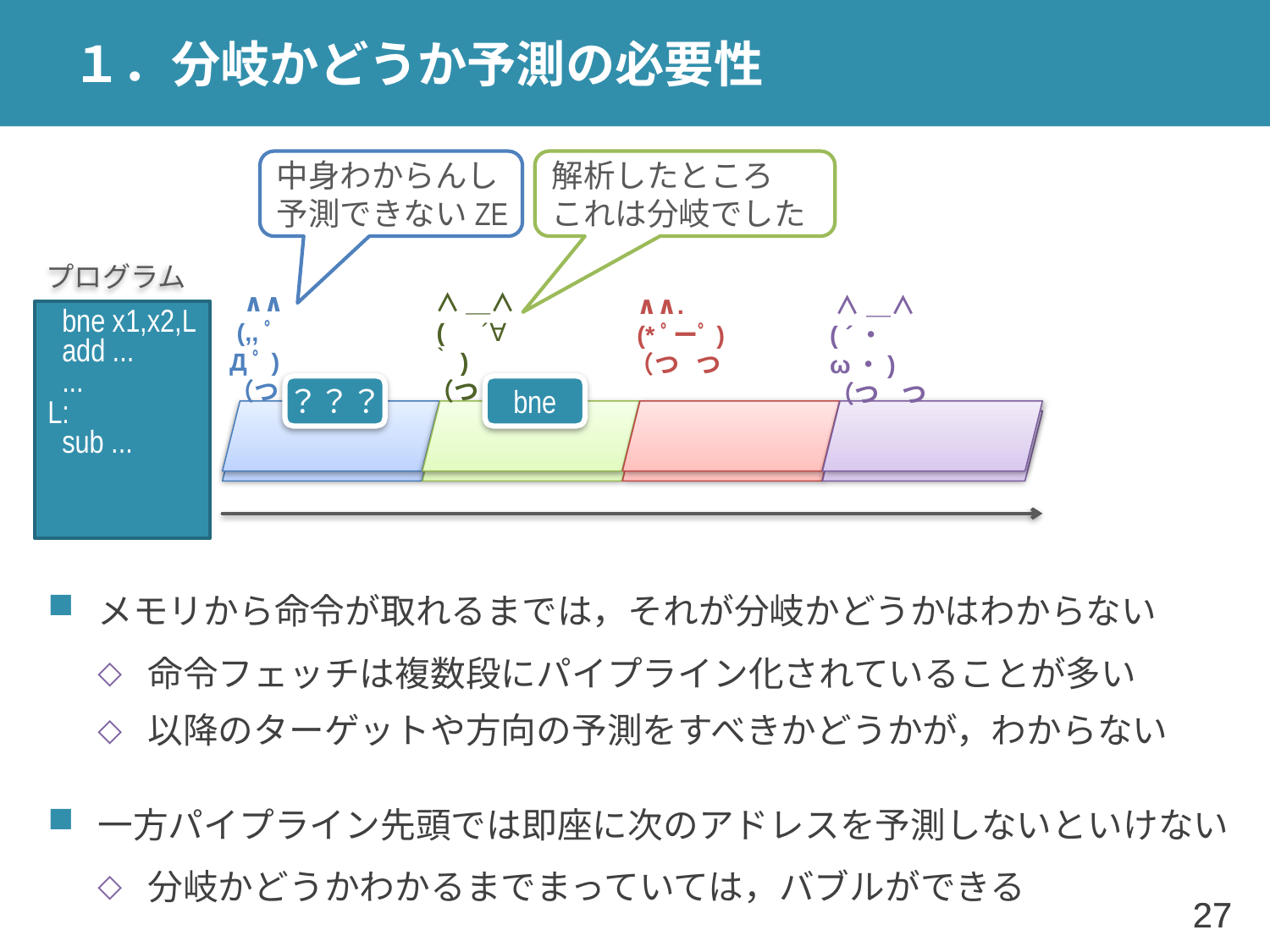

# １．分岐かどうか予測の必要性
中身わからんし
予測できないZE
解析したところ
これは分岐でした
プログラム
  ∧∧
 (,,ﾟДﾟ)
（つ   つ
 ∧＿∧
 (　´∀｀)
（つ    つ
 ∧∧.
 (*ﾟーﾟ)（つ   つ
 ∧＿∧
( ´・ω・)（つ    つ
  bne x1,x2,L
  add ...
  ...
L:
  sub ...
？？？
bne

メモリから命令が取れるまでは，それが分岐かどうかはわからない
命令フェッチは複数段にパイプライン化されていることが多い
以降のターゲットや方向の予測をすべきかどうかが，わからない
一方パイプライン先頭では即座に次のアドレスを予測しないといけない
分岐かどうかわかるまでまっていては，バブルができる